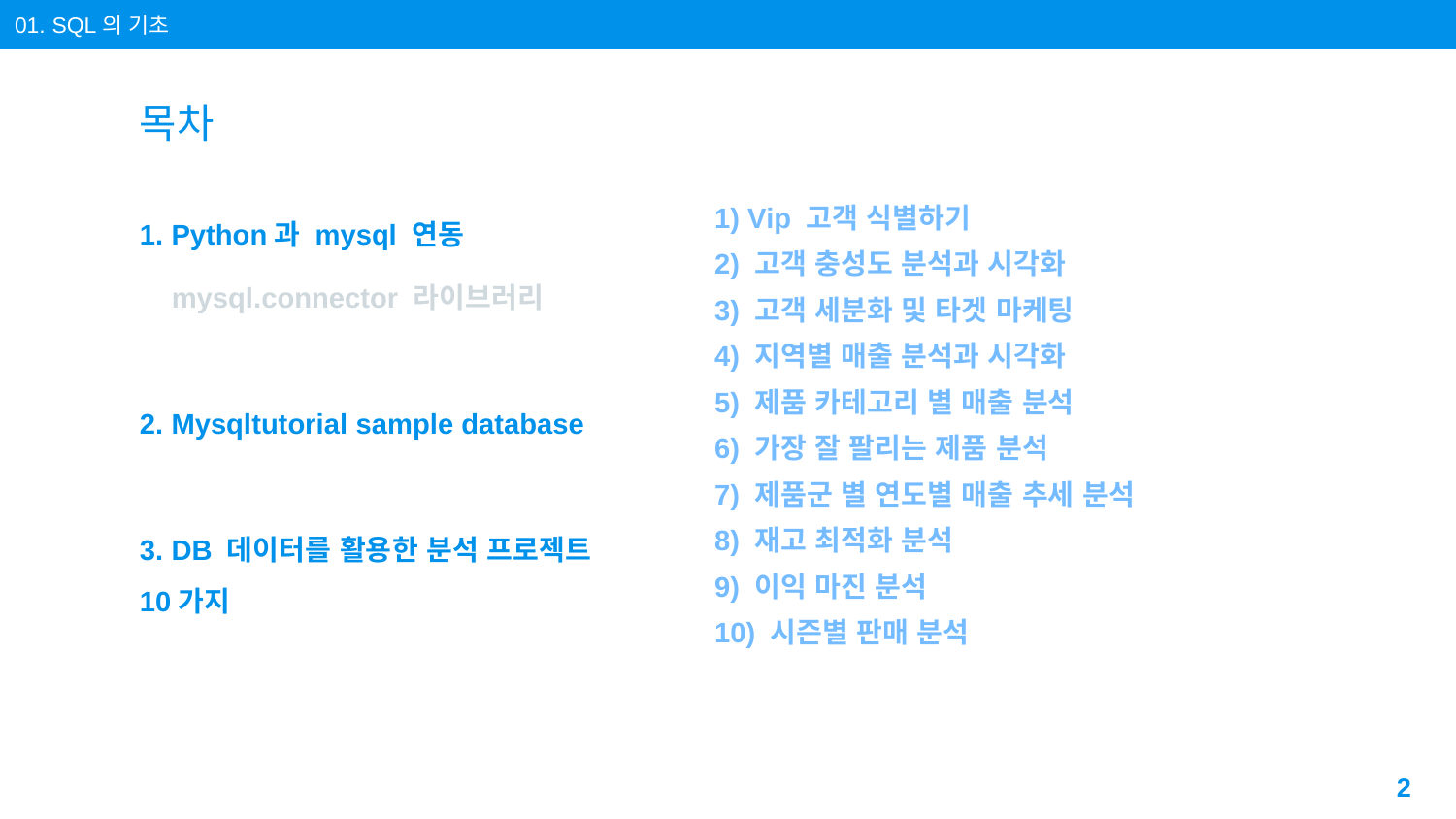

01. SQL의 기초
# 목차
1. Python과 mysql 연동
    mysql.connector 라이브러리

2. Mysqltutorial sample database

3. DB 데이터를 활용한 분석 프로젝트 10가지

1) Vip 고객 식별하기
2) 고객 충성도 분석과 시각화
3) 고객 세분화 및 타겟 마케팅
4) 지역별 매출 분석과 시각화
5) 제품 카테고리 별 매출 분석
6) 가장 잘 팔리는 제품 분석
7) 제품군 별 연도별 매출 추세 분석
8) 재고 최적화 분석
9) 이익 마진 분석
10) 시즌별 판매 분석
2